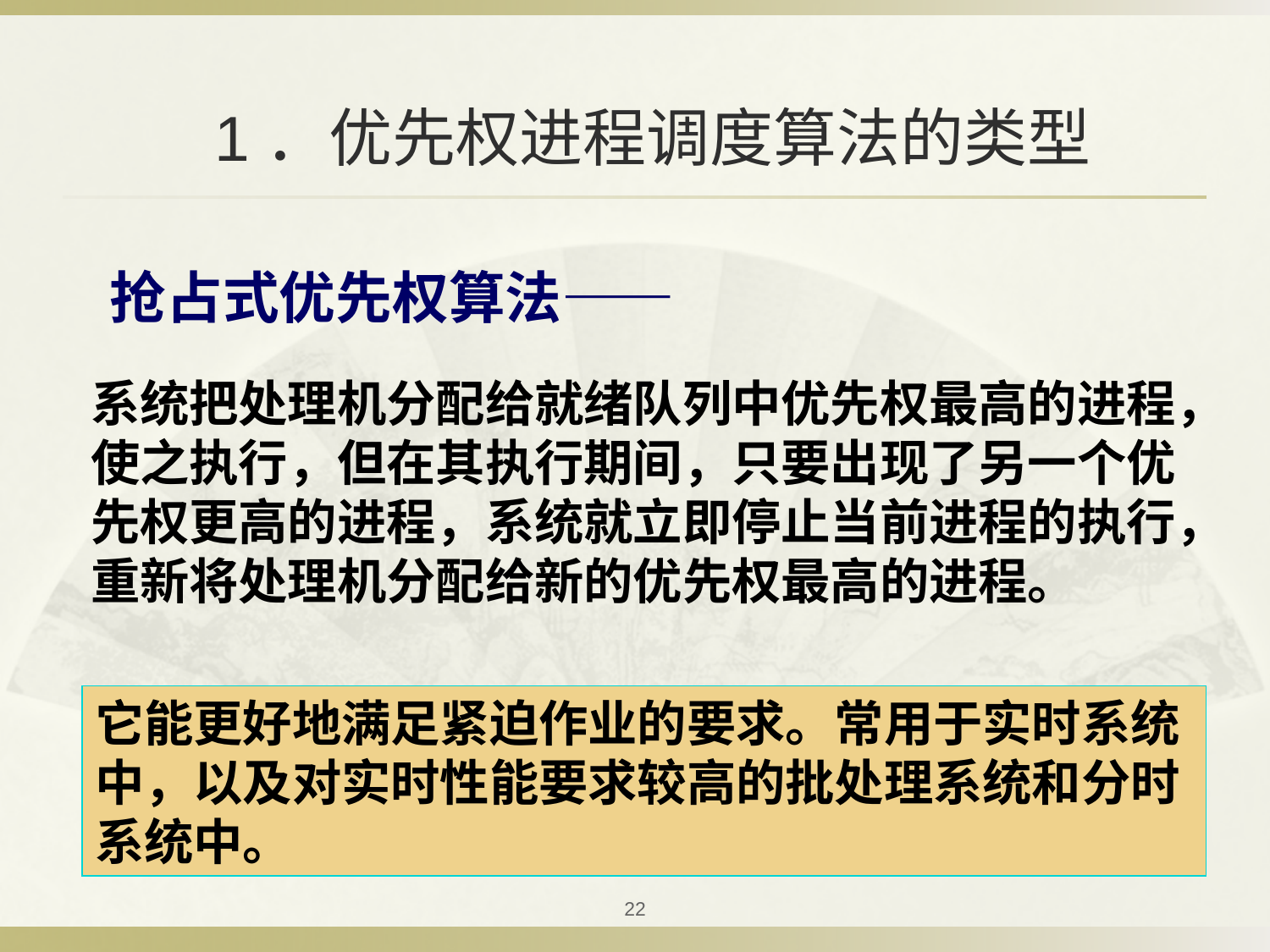

# 1．优先权进程调度算法的类型
抢占式优先权算法——
系统把处理机分配给就绪队列中优先权最高的进程，使之执行，但在其执行期间，只要出现了另一个优先权更高的进程，系统就立即停止当前进程的执行，重新将处理机分配给新的优先权最高的进程。
它能更好地满足紧迫作业的要求。常用于实时系统中，以及对实时性能要求较高的批处理系统和分时系统中。
22